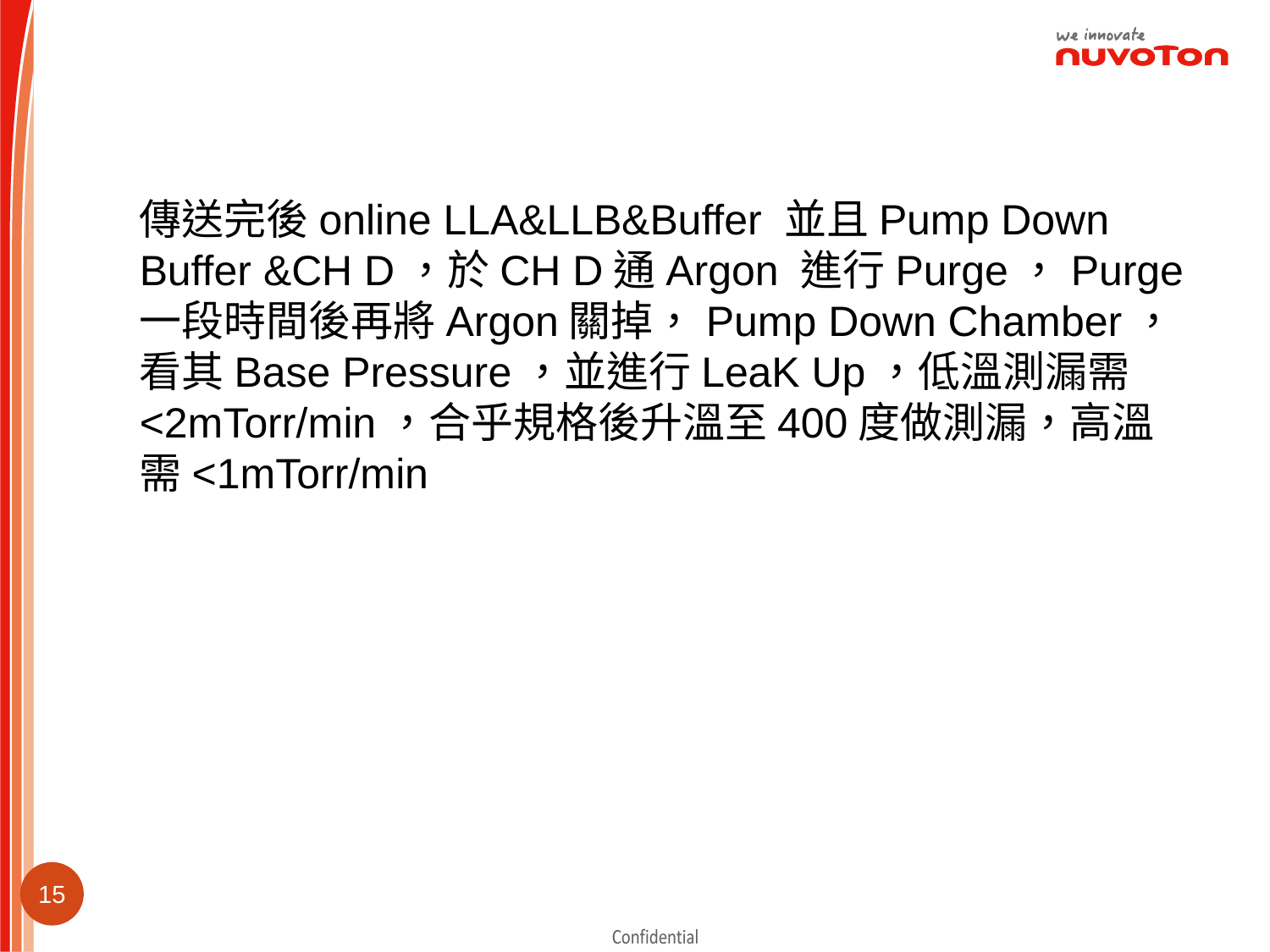

傳送完後online LLA&LLB&Buffer 並且Pump Down Buffer &CH D，於CH D通Argon 進行Purge，Purge一段時間後再將Argon關掉，Pump Down Chamber，看其Base Pressure，並進行LeaK Up，低溫測漏需<2mTorr/min，合乎規格後升溫至400度做測漏，高溫需<1mTorr/min

15